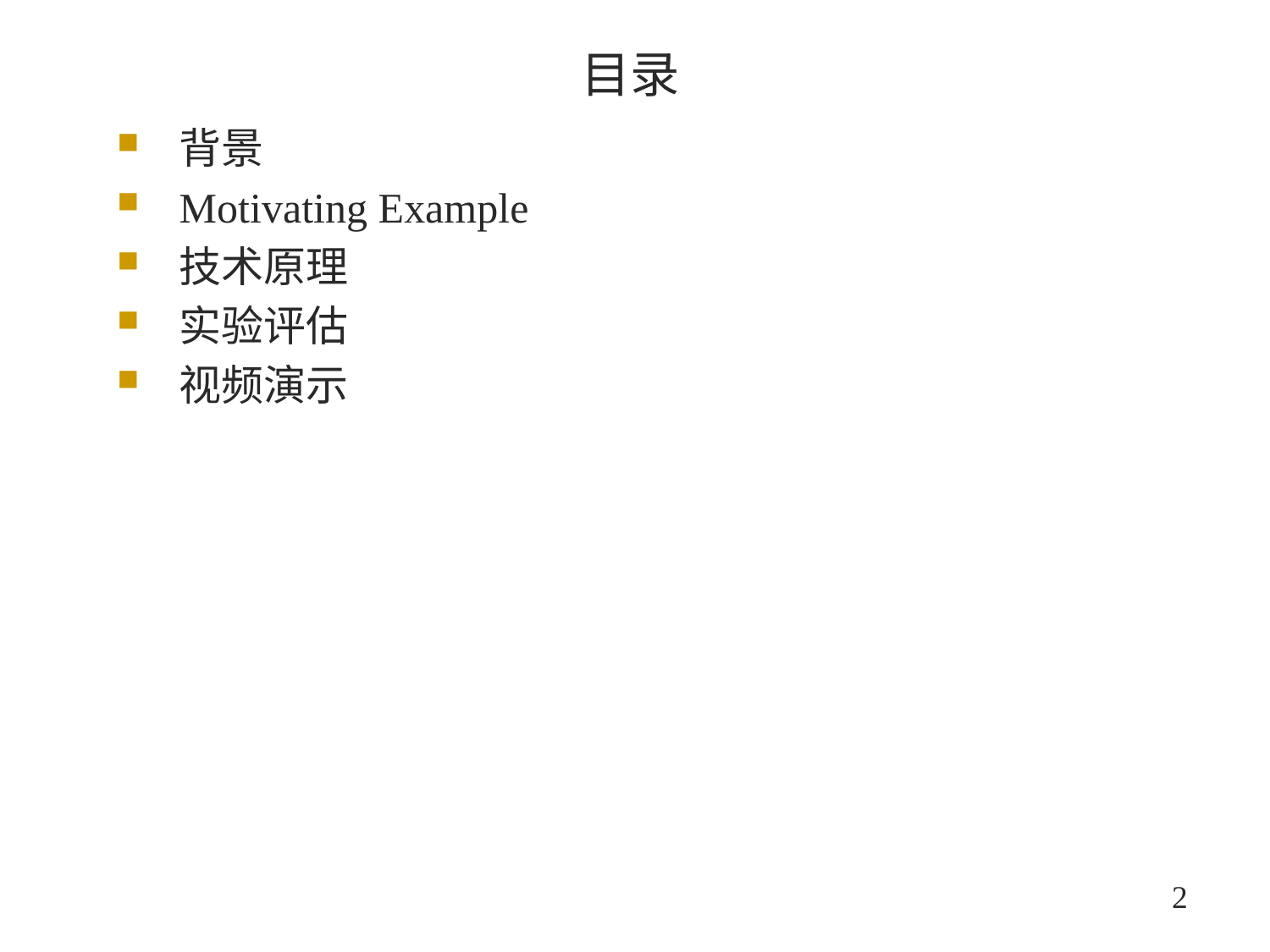

# 目录
背景
Motivating Example
技术原理
实验评估
视频演示
2